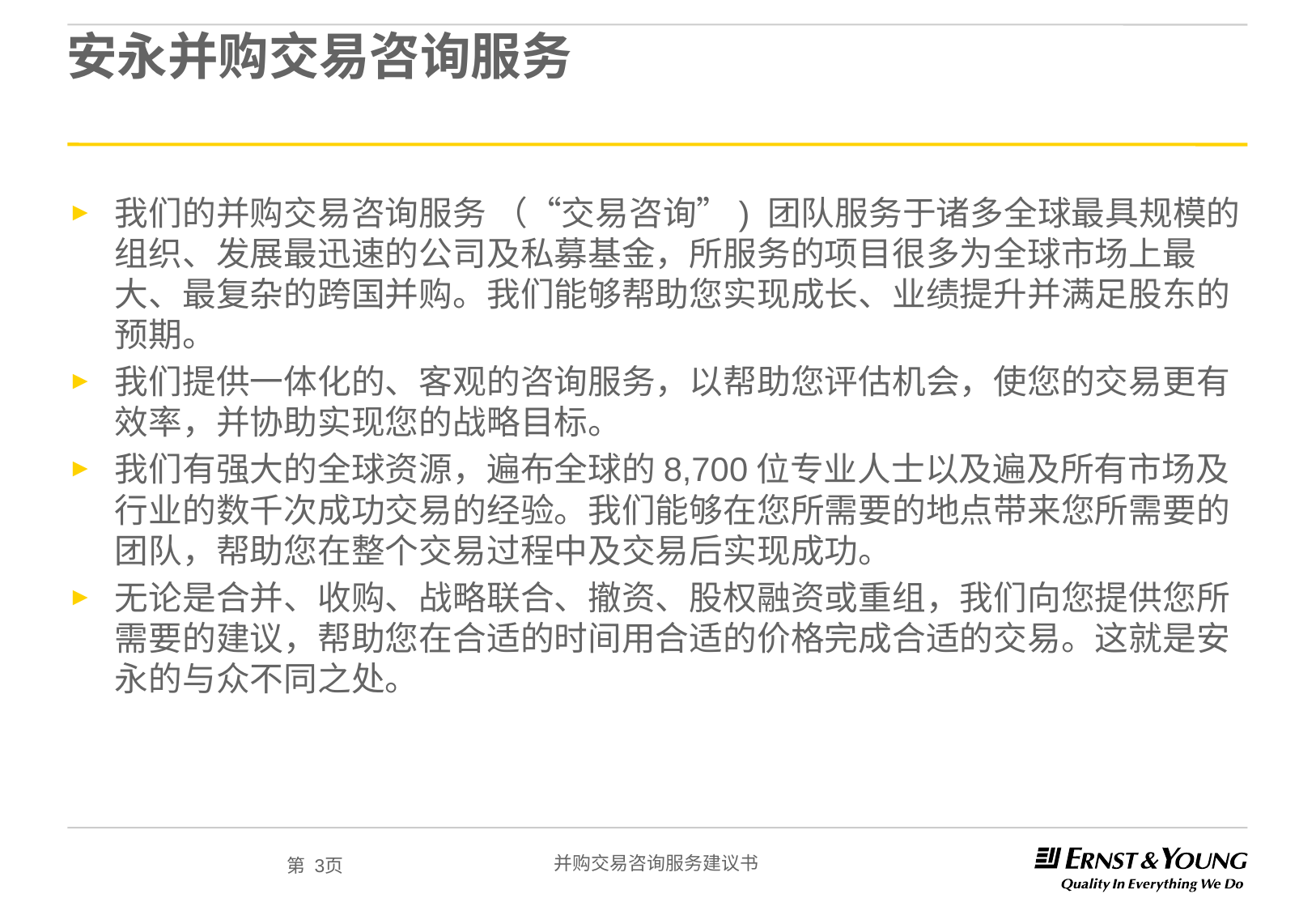

# 安永并购交易咨询服务
我们的并购交易咨询服务 （“交易咨询”) 团队服务于诸多全球最具规模的组织、发展最迅速的公司及私募基金，所服务的项目很多为全球市场上最大、最复杂的跨国并购。我们能够帮助您实现成长、业绩提升并满足股东的预期。
我们提供一体化的、客观的咨询服务，以帮助您评估机会，使您的交易更有效率，并协助实现您的战略目标。
我们有强大的全球资源，遍布全球的8,700位专业人士以及遍及所有市场及行业的数千次成功交易的经验。我们能够在您所需要的地点带来您所需要的团队，帮助您在整个交易过程中及交易后实现成功。
无论是合并、收购、战略联合、撤资、股权融资或重组，我们向您提供您所需要的建议，帮助您在合适的时间用合适的价格完成合适的交易。这就是安永的与众不同之处。
第 3页
并购交易咨询服务建议书